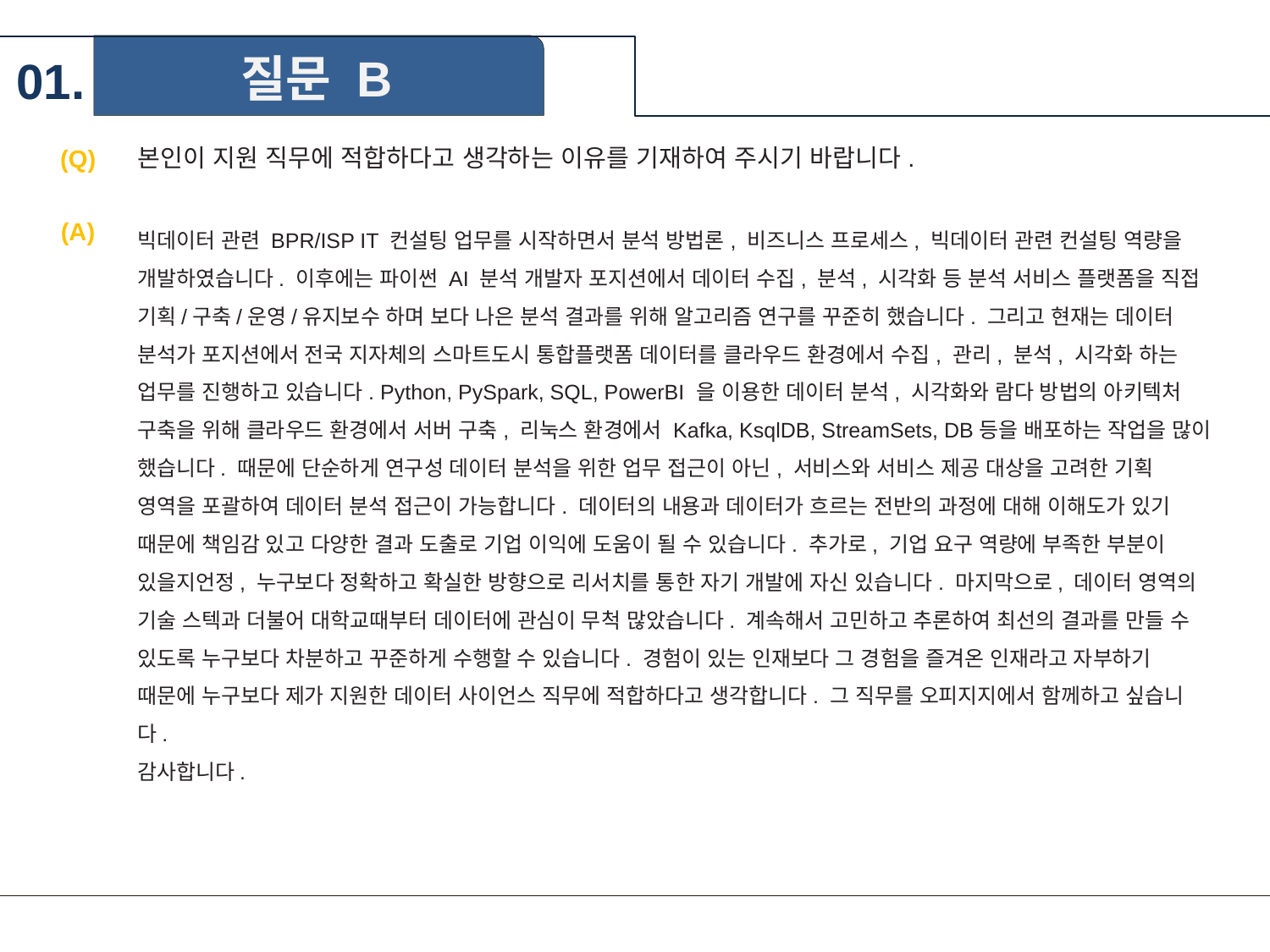

질문 B
01.
본인이 지원 직무에 적합하다고 생각하는 이유를 기재하여 주시기 바랍니다.
(Q)
빅데이터 관련 BPR/ISP IT 컨설팅 업무를 시작하면서 분석 방법론, 비즈니스 프로세스, 빅데이터 관련 컨설팅 역량을 개발하였습니다. 이후에는 파이썬 AI 분석 개발자 포지션에서 데이터 수집, 분석, 시각화 등 분석 서비스 플랫폼을 직접 기획/구축/운영/유지보수 하며 보다 나은 분석 결과를 위해 알고리즘 연구를 꾸준히 했습니다. 그리고 현재는 데이터 분석가 포지션에서 전국 지자체의 스마트도시 통합플랫폼 데이터를 클라우드 환경에서 수집, 관리, 분석, 시각화 하는 업무를 진행하고 있습니다. Python, PySpark, SQL, PowerBI 을 이용한 데이터 분석, 시각화와 람다 방법의 아키텍처 구축을 위해 클라우드 환경에서 서버 구축, 리눅스 환경에서 Kafka, KsqlDB, StreamSets, DB등을 배포하는 작업을 많이 했습니다. 때문에 단순하게 연구성 데이터 분석을 위한 업무 접근이 아닌, 서비스와 서비스 제공 대상을 고려한 기획 영역을 포괄하여 데이터 분석 접근이 가능합니다. 데이터의 내용과 데이터가 흐르는 전반의 과정에 대해 이해도가 있기 때문에 책임감 있고 다양한 결과 도출로 기업 이익에 도움이 될 수 있습니다. 추가로, 기업 요구 역량에 부족한 부분이 있을지언정, 누구보다 정확하고 확실한 방향으로 리서치를 통한 자기 개발에 자신 있습니다. 마지막으로, 데이터 영역의 기술 스텍과 더불어 대학교때부터 데이터에 관심이 무척 많았습니다. 계속해서 고민하고 추론하여 최선의 결과를 만들 수 있도록 누구보다 차분하고 꾸준하게 수행할 수 있습니다. 경험이 있는 인재보다 그 경험을 즐겨온 인재라고 자부하기 때문에 누구보다 제가 지원한 데이터 사이언스 직무에 적합하다고 생각합니다. 그 직무를 오피지지에서 함께하고 싶습니다.
감사합니다.
(A)